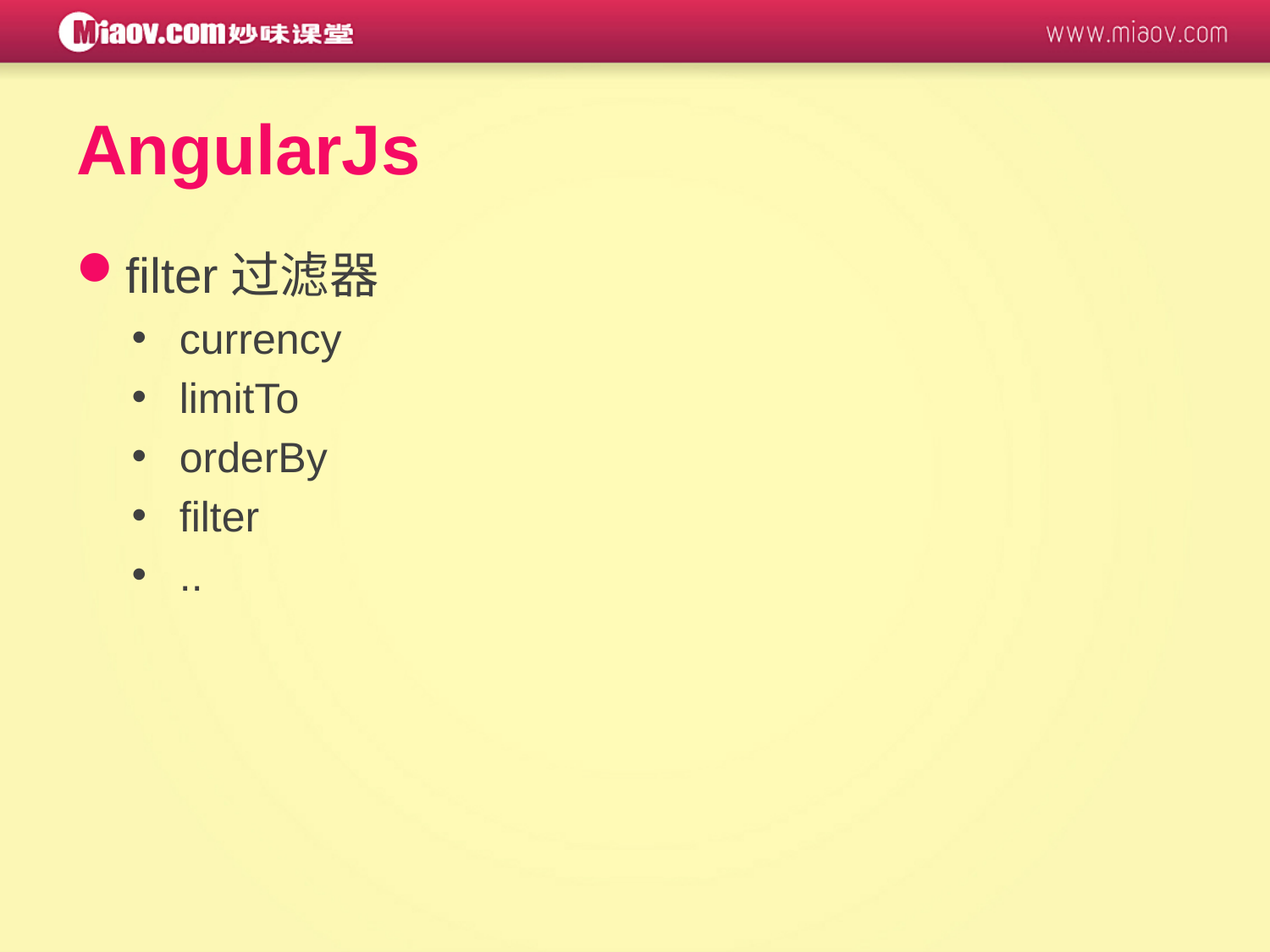

# AngularJs
filter过滤器
currency
limitTo
orderBy
filter
..